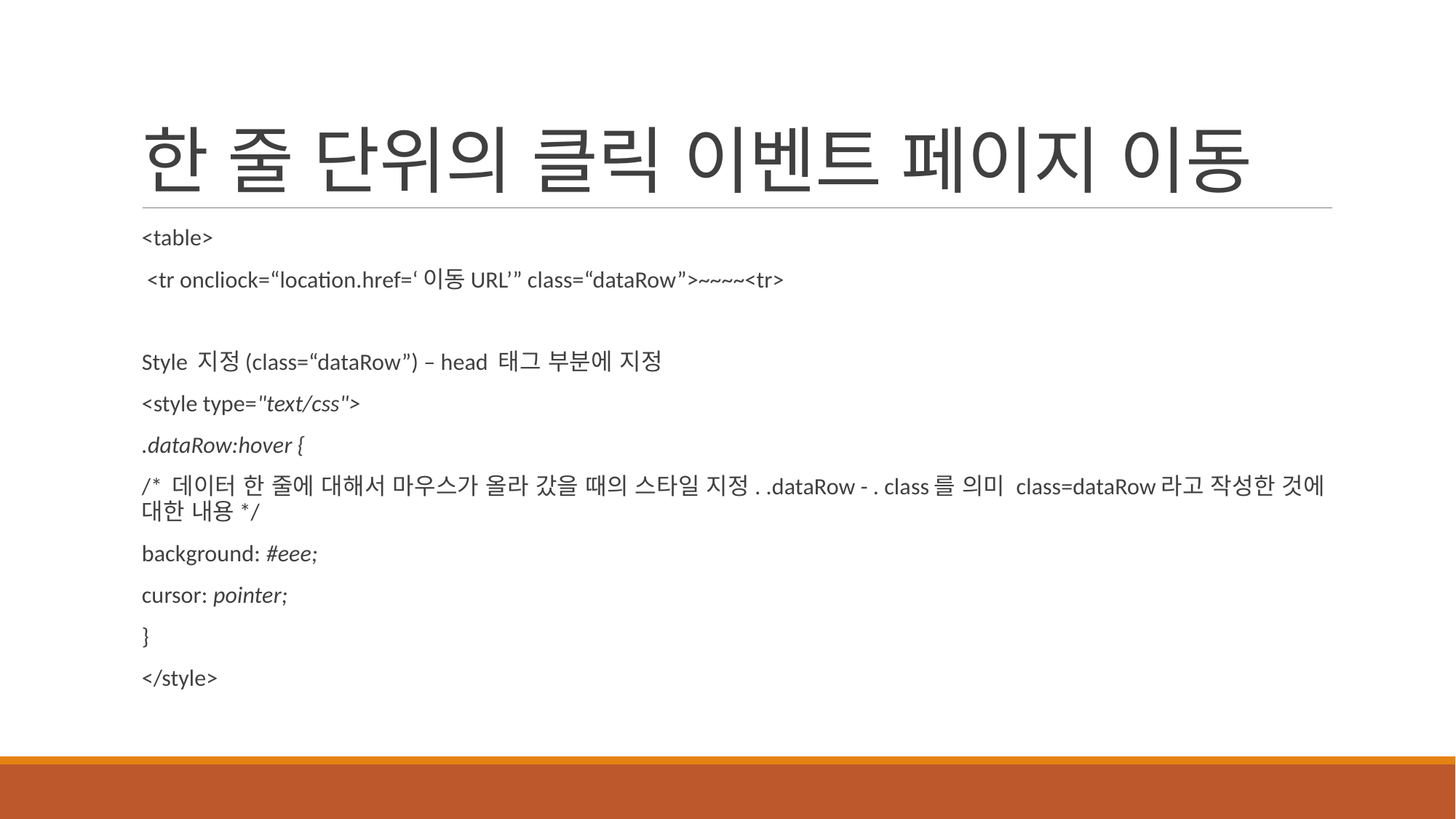

# 한 줄 단위의 클릭 이벤트 페이지 이동
<table>
 <tr oncliock=“location.href=‘이동URL’” class=“dataRow”>~~~~<tr>

Style 지정(class=“dataRow”) – head 태그 부분에 지정
<style type="text/css">
.dataRow:hover {
/* 데이터 한 줄에 대해서 마우스가 올라 갔을 때의 스타일 지정. .dataRow - . class를 의미 class=dataRow라고 작성한 것에 대한 내용*/
background: #eee;
cursor: pointer;
}
</style>